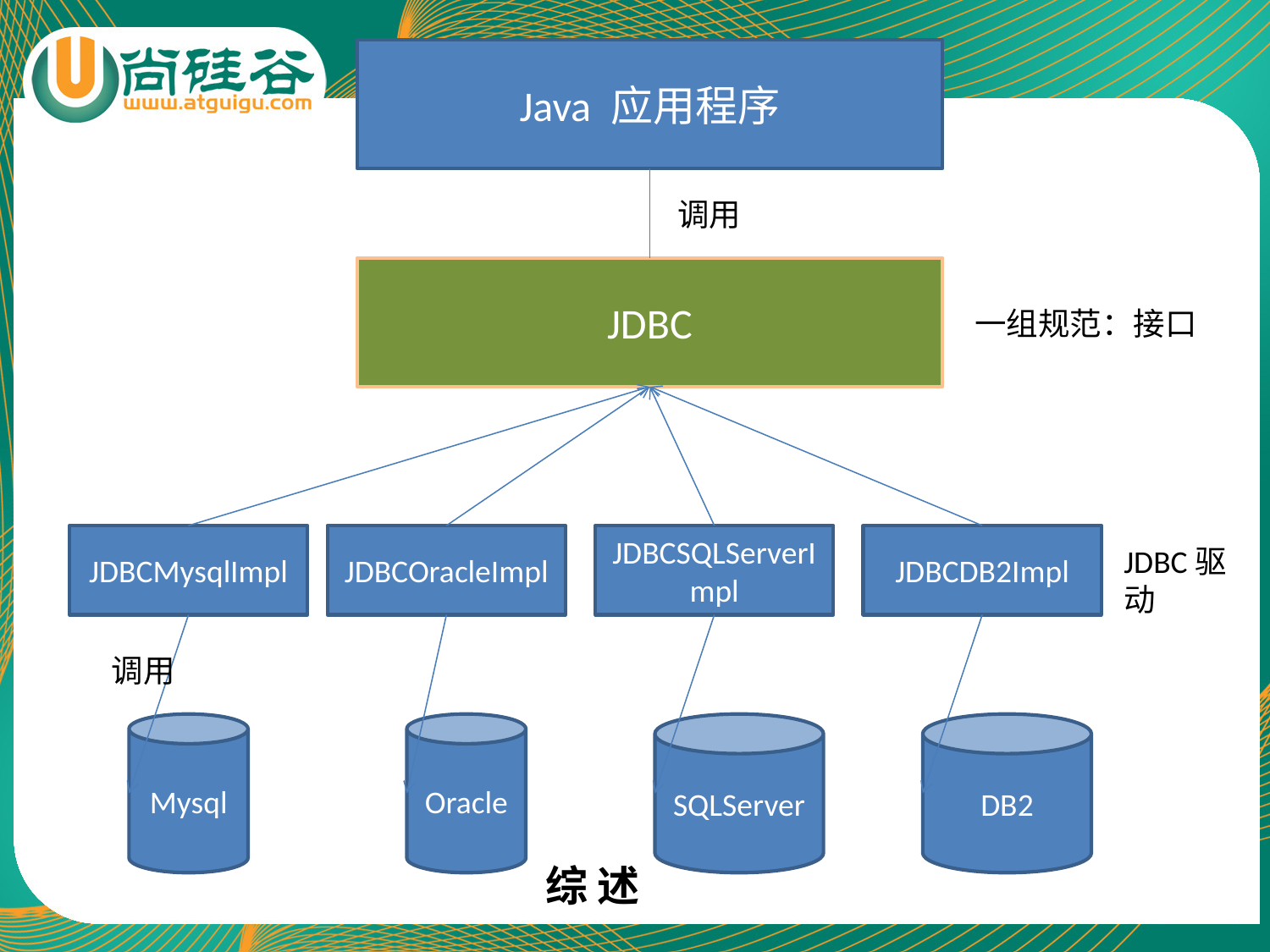

Java 应用程序
调用
JDBC
一组规范：接口
JDBCMysqlImpl
JDBCOracleImpl
JDBCSQLServerImpl
JDBCDB2Impl
JDBC驱动
调用
Mysql
Oracle
SQLServer
DB2
综 述